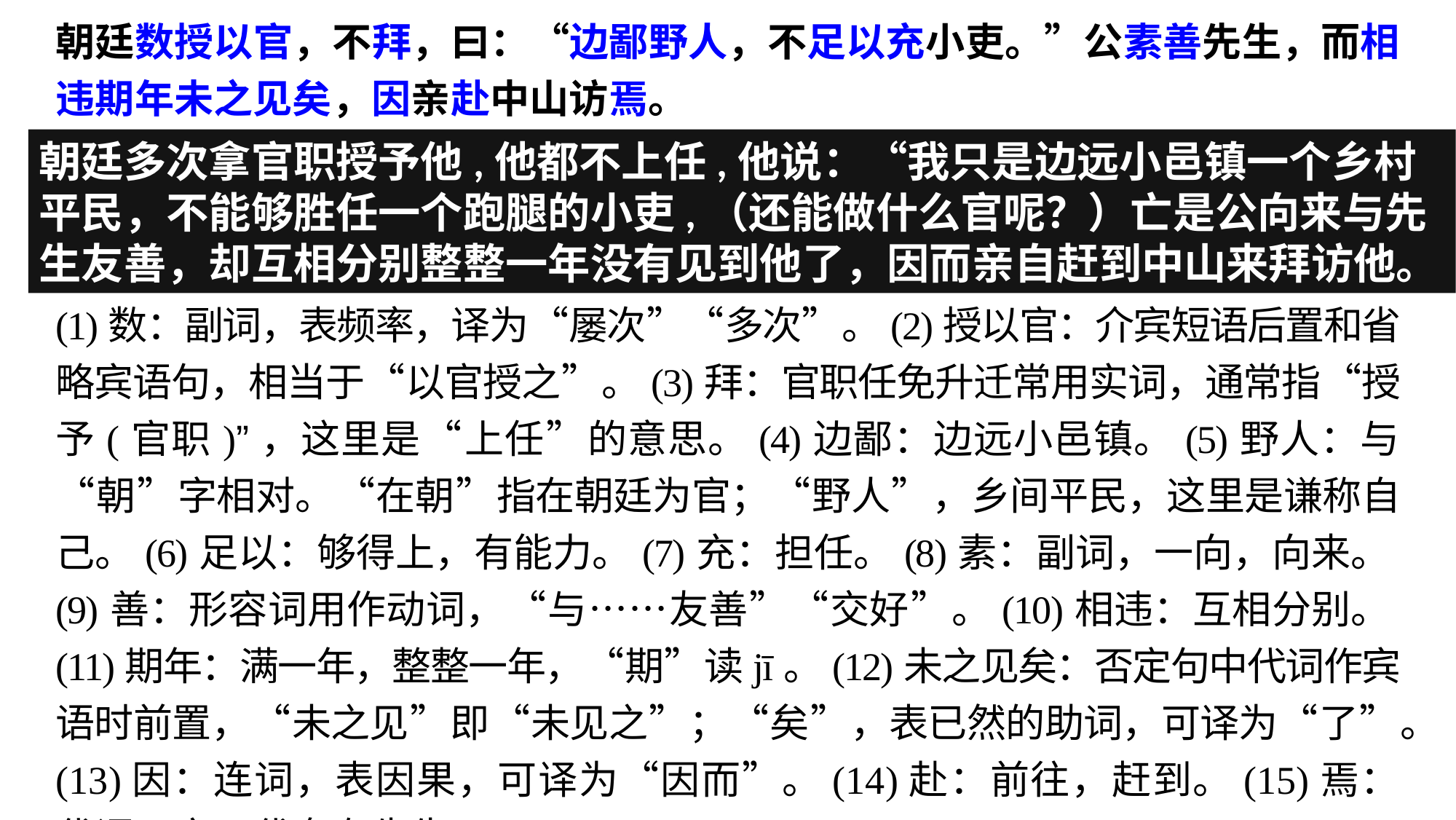

朝廷数授以官，不拜，曰：“边鄙野人，不足以充小吏。”公素善先生，而相违期年未之见矣，因亲赴中山访焉。

(1)数：副词，表频率，译为“屡次”“多次”。(2)授以官：介宾短语后置和省略宾语句，相当于“以官授之”。(3)拜：官职任免升迁常用实词，通常指“授予(官职)”，这里是“上任”的意思。(4)边鄙：边远小邑镇。(5)野人：与“朝”字相对。“在朝”指在朝廷为官；“野人”，乡间平民，这里是谦称自己。(6)足以：够得上，有能力。(7)充：担任。(8)素：副词，一向，向来。(9)善：形容词用作动词，“与……友善”“交好”。(10)相违：互相分别。(11)期年：满一年，整整一年，“期”读jī。(12)未之见矣：否定句中代词作宾语时前置，“未之见”即“未见之”；“矣”，表已然的助词，可译为“了”。(13)因：连词，表因果，可译为“因而”。(14)赴：前往，赶到。(15)焉：代词，之，代乌有先生。
朝廷多次拿官职授予他,他都不上任,他说：“我只是边远小邑镇一个乡村平民，不能够胜任一个跑腿的小吏,（还能做什么官呢？）亡是公向来与先生友善，却互相分别整整一年没有见到他了，因而亲自赶到中山来拜访他。